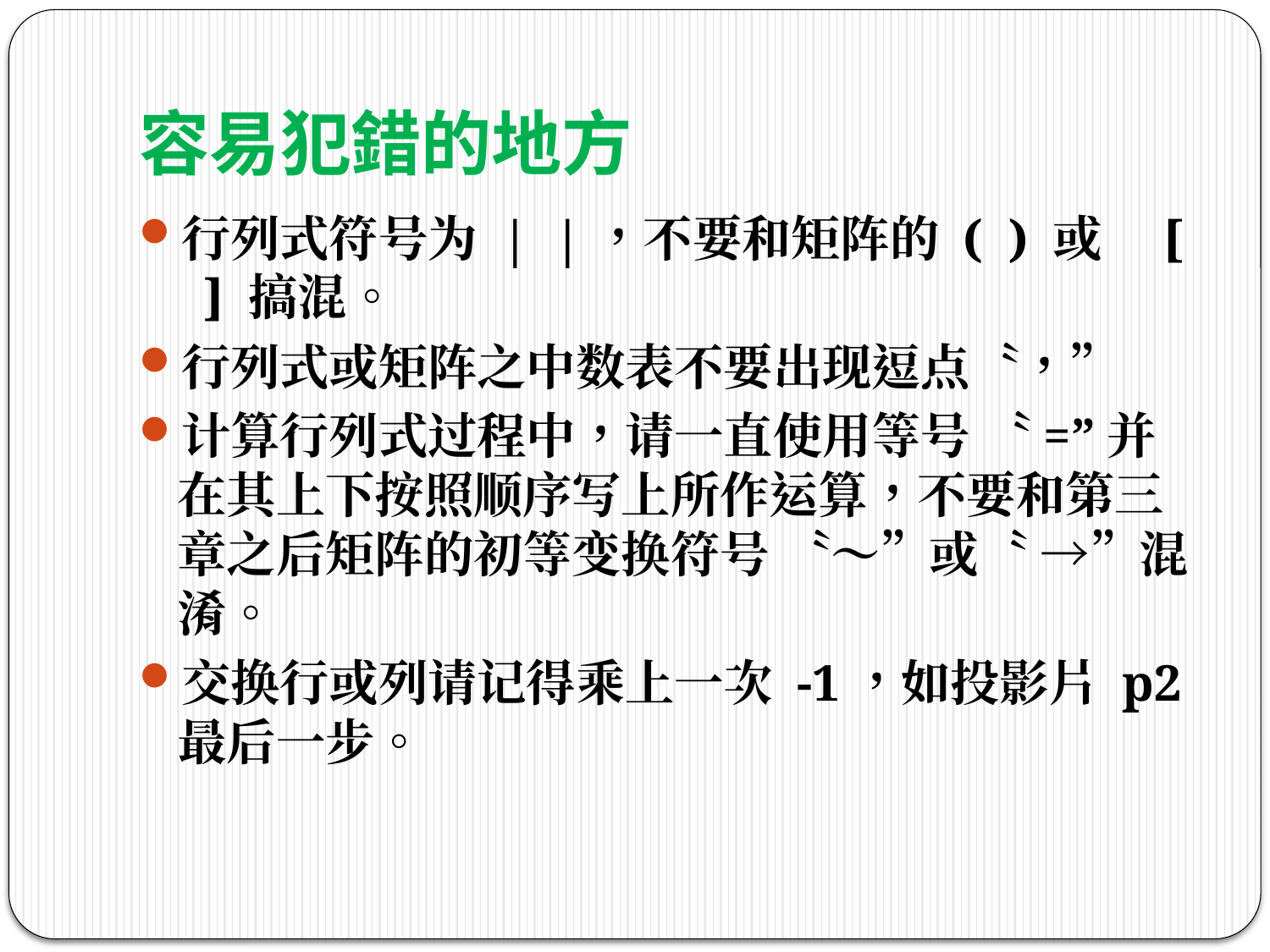

# 容易犯錯的地方
行列式符号为 |  |，不要和矩阵的 (  ) 或　[   ] 搞混。
行列式或矩阵之中数表不要出现逗点〝，”
计算行列式过程中，请一直使用等号 〝=”并在其上下按照顺序写上所作运算，不要和第三章之后矩阵的初等变换符号 〝～”或〝 →”混淆。
交换行或列请记得乘上一次 -1，如投影片 p2 最后一步。